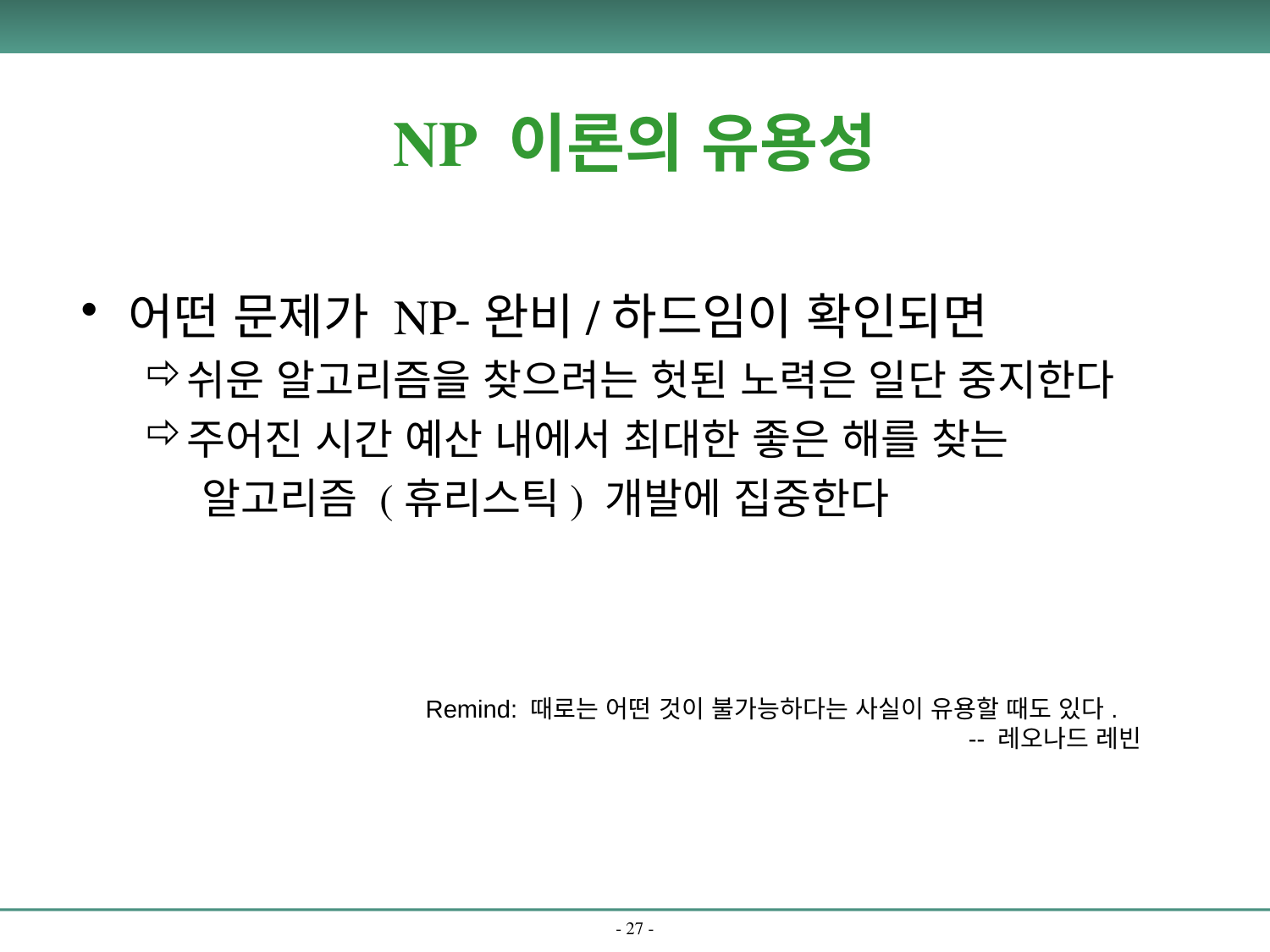

# NP 이론의 유용성
어떤 문제가 NP-완비/하드임이 확인되면
쉬운 알고리즘을 찾으려는 헛된 노력은 일단 중지한다
주어진 시간 예산 내에서 최대한 좋은 해를 찾는
    알고리즘 (휴리스틱) 개발에 집중한다
Remind: 때로는 어떤 것이 불가능하다는 사실이 유용할 때도 있다.
				     -- 레오나드 레빈